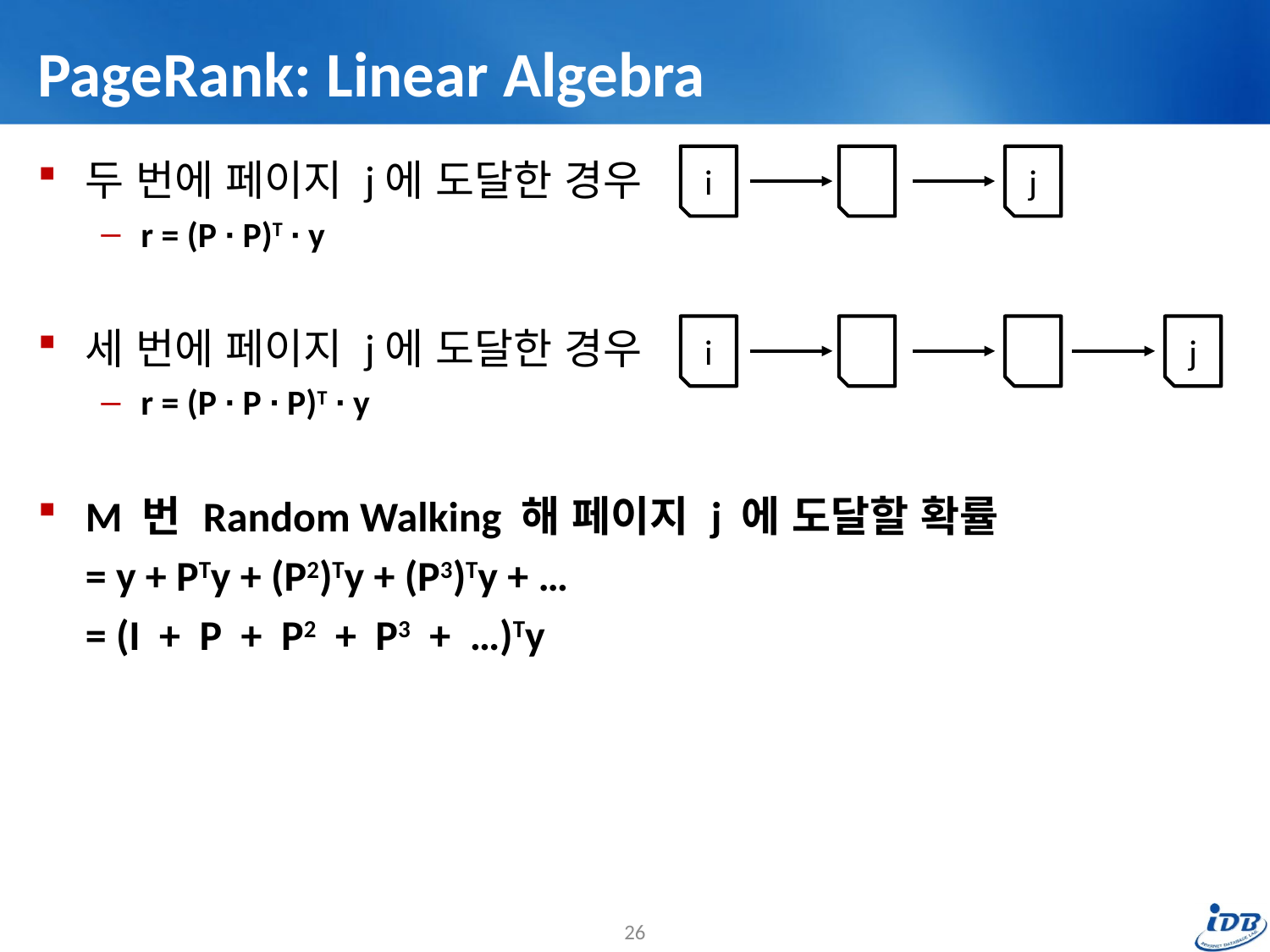

# PageRank: Linear Algebra

두 번에 페이지 j에 도달한 경우
r = (P ∙ P)T ∙ y

세 번에 페이지 j에 도달한 경우
r = (P ∙ P ∙ P)T ∙ y

M 번 Random Walking 해 페이지 j 에 도달할 확률
     = y + PTy + (P2)Ty + (P3)Ty + …
     = (I  +  P  +  P2  +  P3  +  …)Ty
i
j

i
j
26